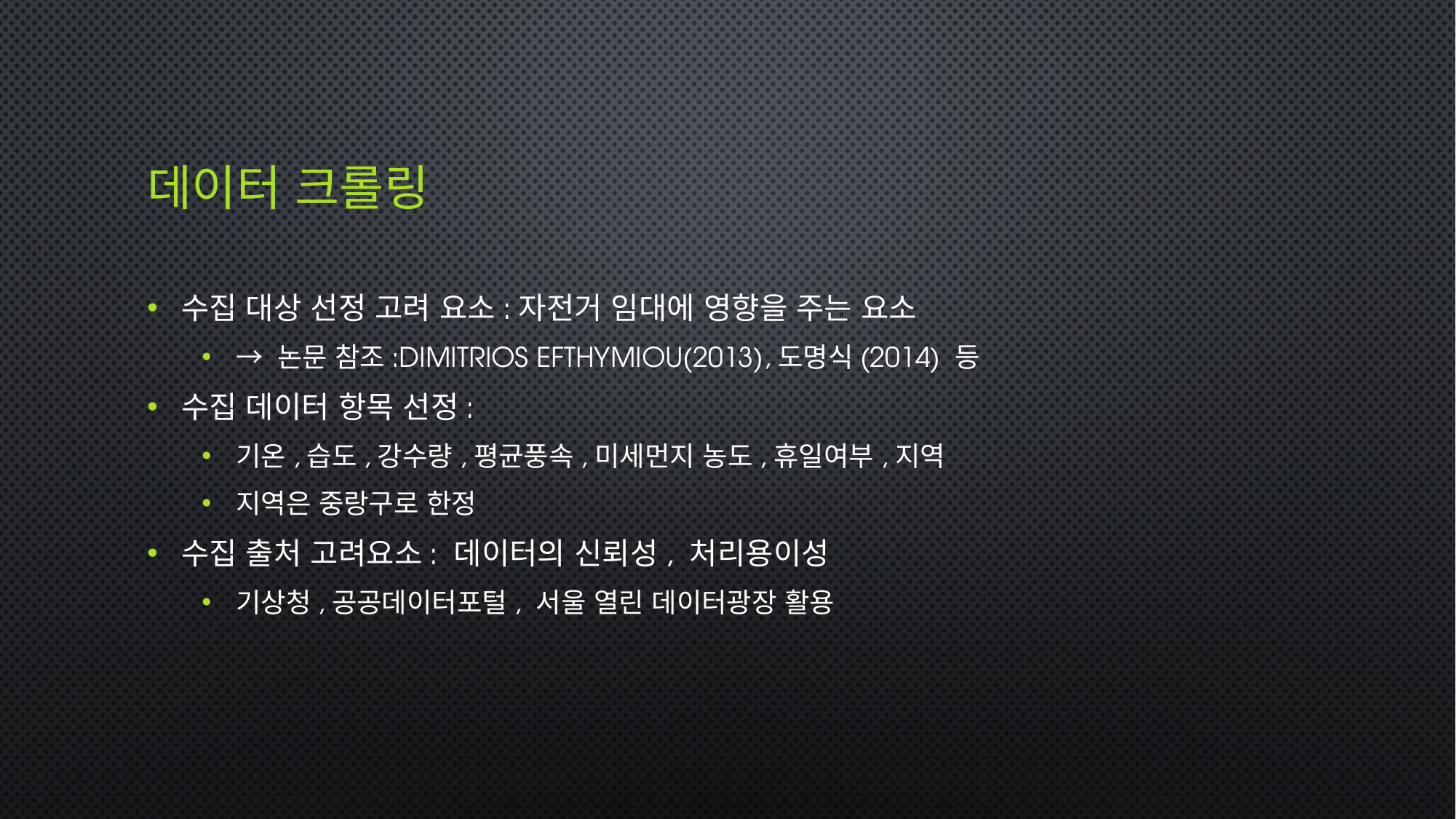

# 데이터 크롤링
수집 대상 선정 고려 요소:자전거 임대에 영향을 주는 요소
→ 논문 참조:Dimitrios Efthymiou(2013),도명식(2014) 등
수집 데이터 항목 선정:
기온,습도,강수량,평균풍속,미세먼지 농도,휴일여부,지역
지역은 중랑구로 한정
수집 출처 고려요소: 데이터의 신뢰성, 처리용이성
기상청,공공데이터포털, 서울 열린 데이터광장 활용